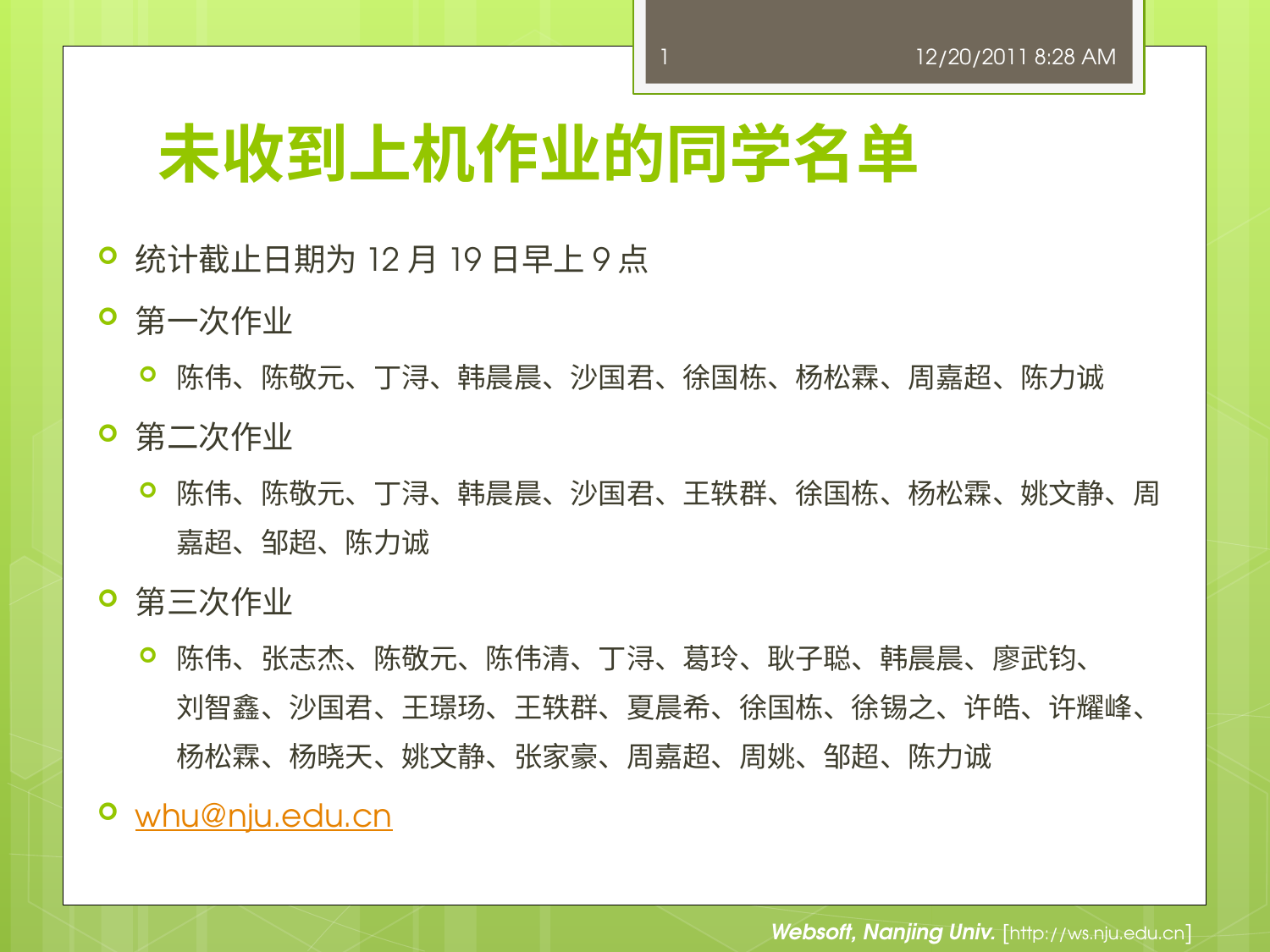

1
12/20/2011 8:28 AM
# 未收到上机作业的同学名单
统计截止日期为12月19日早上9点
第一次作业
陈伟、陈敬元、丁浔、韩晨晨、沙国君、徐国栋、杨松霖、周嘉超、陈力诚
第二次作业
陈伟、陈敬元、丁浔、韩晨晨、沙国君、王轶群、徐国栋、杨松霖、姚文静、周嘉超、邹超、陈力诚
第三次作业
陈伟、张志杰、陈敬元、陈伟清、丁浔、葛玲、耿子聪、韩晨晨、廖武钧、
刘智鑫、沙国君、王璟玚、王轶群、夏晨希、徐国栋、徐锡之、许皓、许耀峰、杨松霖、杨晓天、姚文静、张家豪、周嘉超、周姚、邹超、陈力诚
whu@nju.edu.cn
Websoft, Nanjing Univ. [http://ws.nju.edu.cn]